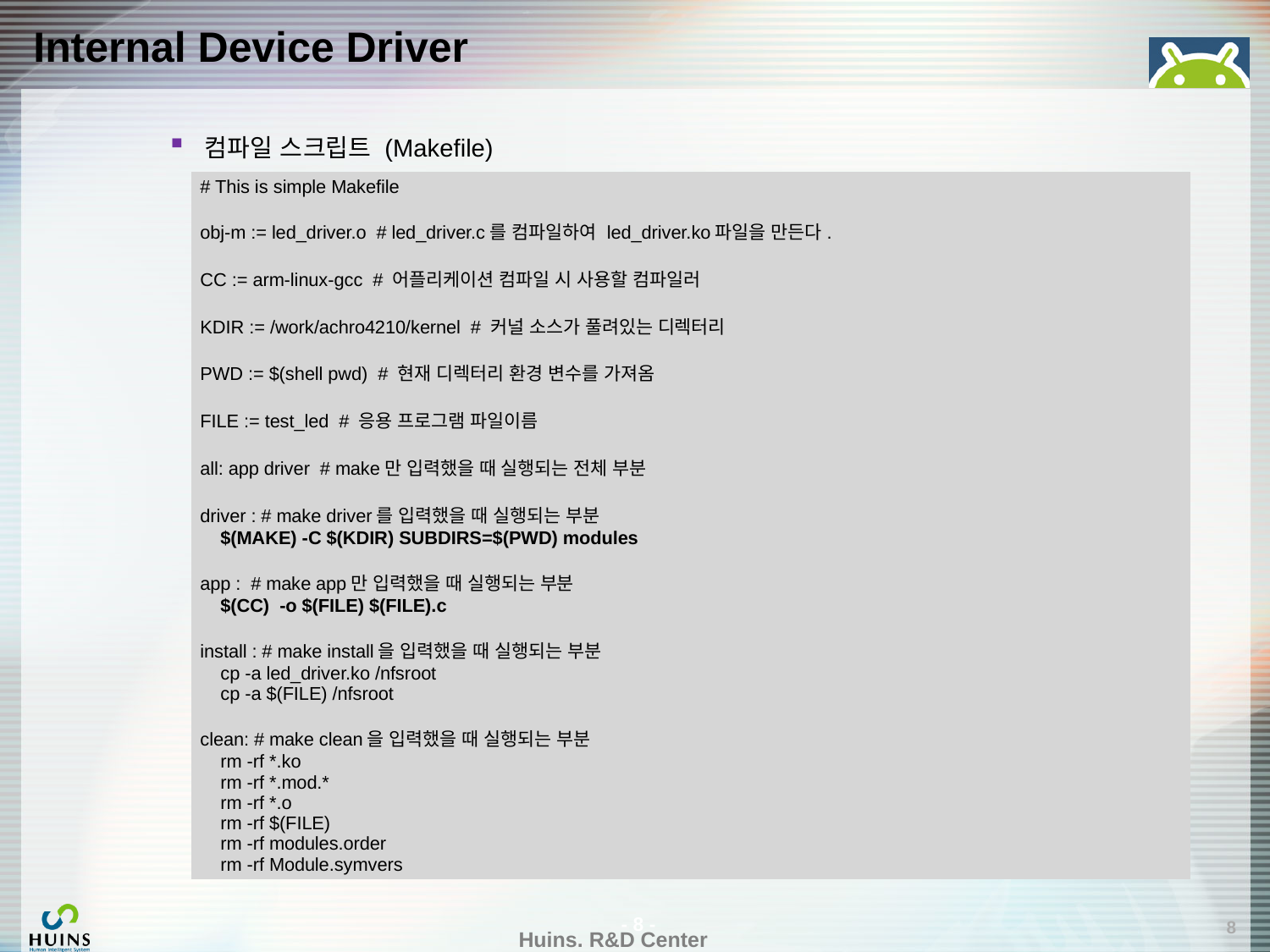

# Internal Device Driver
컴파일 스크립트 (Makefile)

| # This is simple Makefile obj-m := led\_driver.o # led\_driver.c를 컴파일하여 led\_driver.ko파일을 만든다. CC := arm-linux-gcc # 어플리케이션 컴파일 시 사용할 컴파일러 KDIR := /work/achro4210/kernel # 커널 소스가 풀려있는 디렉터리 PWD := $(shell pwd) # 현재 디렉터리 환경 변수를 가져옴 FILE := test\_led # 응용 프로그램 파일이름 all: app driver # make만 입력했을 때 실행되는 전체 부분 driver : # make driver를 입력했을 때 실행되는 부분 $(MAKE) -C $(KDIR) SUBDIRS=$(PWD) modules app : # make app만 입력했을 때 실행되는 부분 $(CC) -o $(FILE) $(FILE).c install : # make install을 입력했을 때 실행되는 부분 cp -a led\_driver.ko /nfsroot cp -a $(FILE) /nfsroot clean: # make clean을 입력했을 때 실행되는 부분 rm -rf \*.ko rm -rf \*.mod.\* rm -rf \*.o rm -rf $(FILE) rm -rf modules.order rm -rf Module.symvers |
| --- |
8